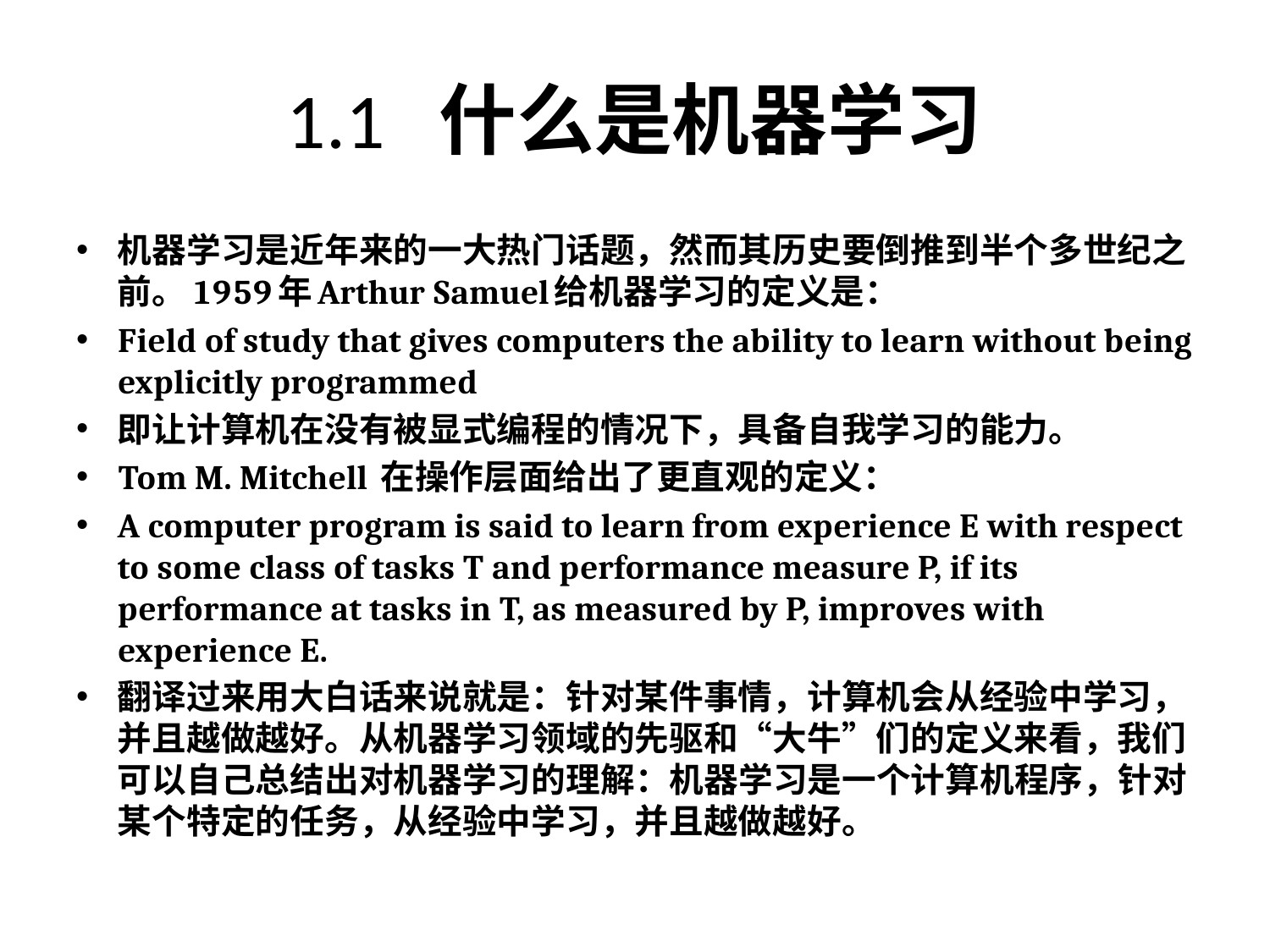

# 1.1  什么是机器学习
机器学习是近年来的一大热门话题，然而其历史要倒推到半个多世纪之前。1959年Arthur Samuel给机器学习的定义是：
Field of study that gives computers the ability to learn without being explicitly programmed
即让计算机在没有被显式编程的情况下，具备自我学习的能力。
Tom M. Mitchell 在操作层面给出了更直观的定义：
A computer program is said to learn from experience E with respect to some class of tasks T and performance measure P, if its performance at tasks in T, as measured by P, improves with experience E.
翻译过来用大白话来说就是：针对某件事情，计算机会从经验中学习，并且越做越好。从机器学习领域的先驱和“大牛”们的定义来看，我们可以自己总结出对机器学习的理解：机器学习是一个计算机程序，针对某个特定的任务，从经验中学习，并且越做越好。